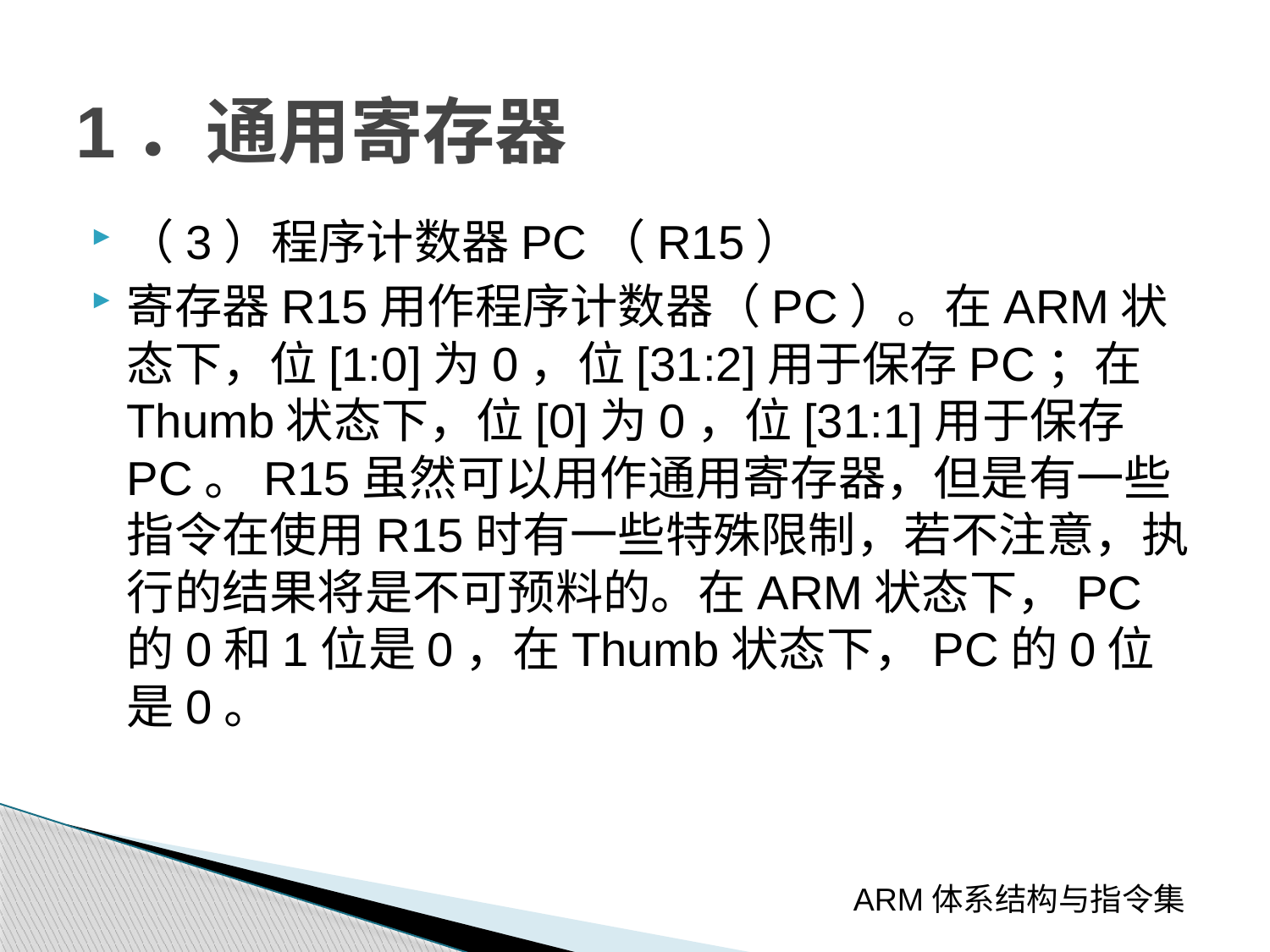

# 1．通用寄存器
（3）程序计数器PC（R15）
寄存器R15用作程序计数器（PC）。在ARM状态下，位[1:0]为0，位[31:2]用于保存PC；在Thumb状态下，位[0]为0，位[31:1]用于保存PC。R15虽然可以用作通用寄存器，但是有一些指令在使用R15时有一些特殊限制，若不注意，执行的结果将是不可预料的。在ARM状态下，PC的0和1位是0，在Thumb状态下，PC的0位是0。

            ARM体系结构与指令集